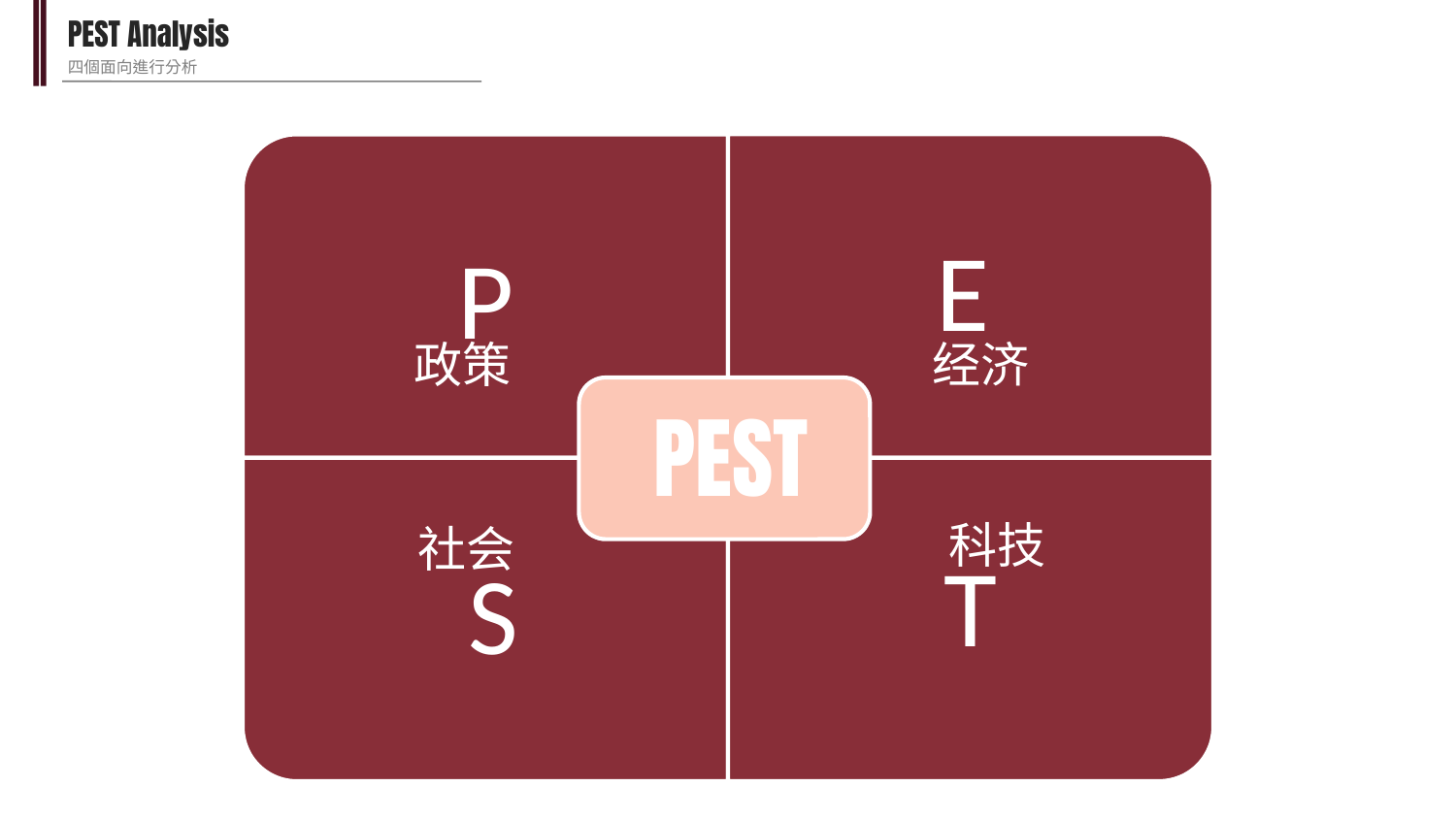

PEST Analysis
四個面向進行分析

P
E
S
T

政策
经济
PEST
科技
社会